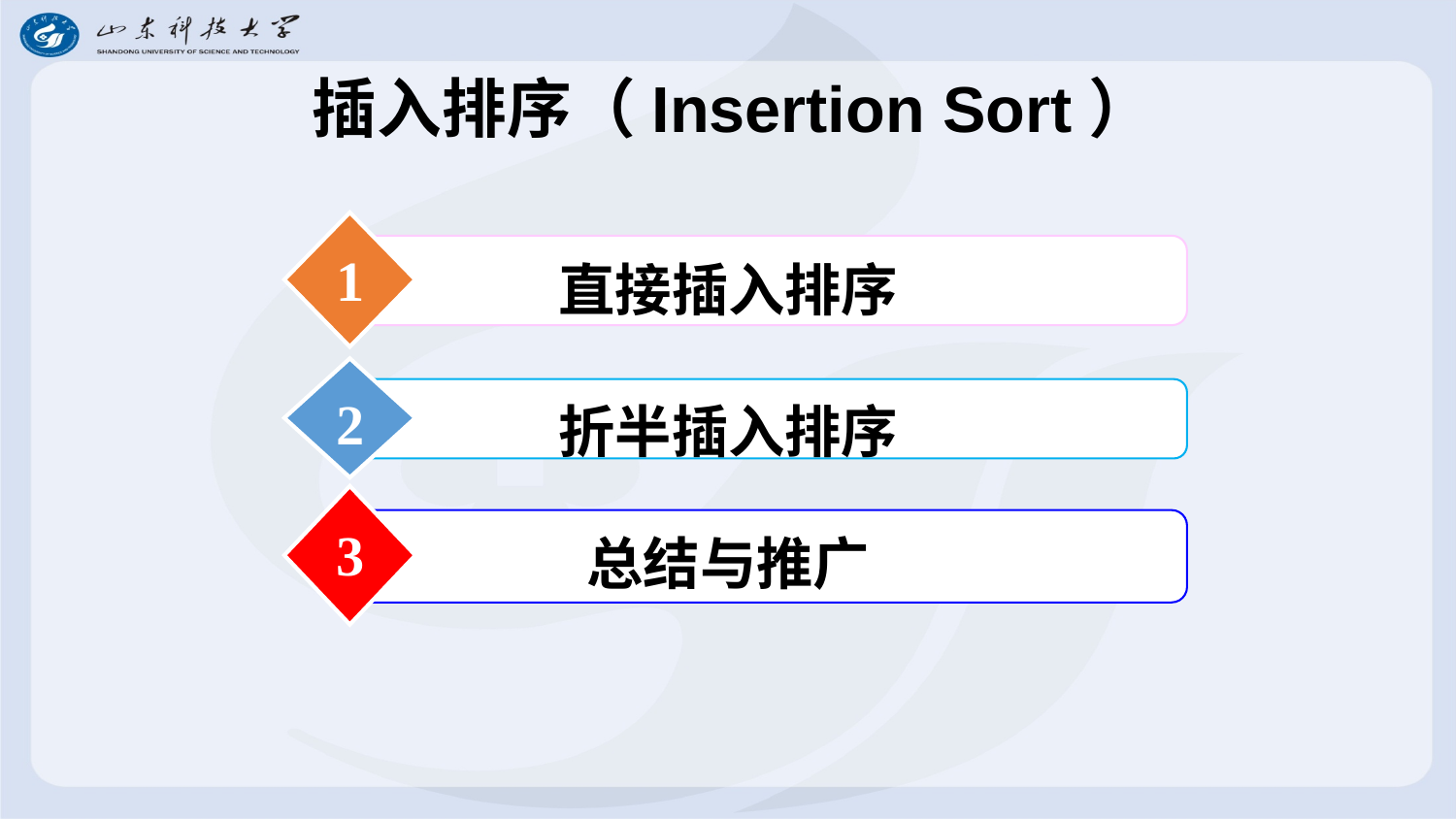

# 插入排序（Insertion Sort）

1
直接插入排序

2
折半插入排序

3
总结与推广